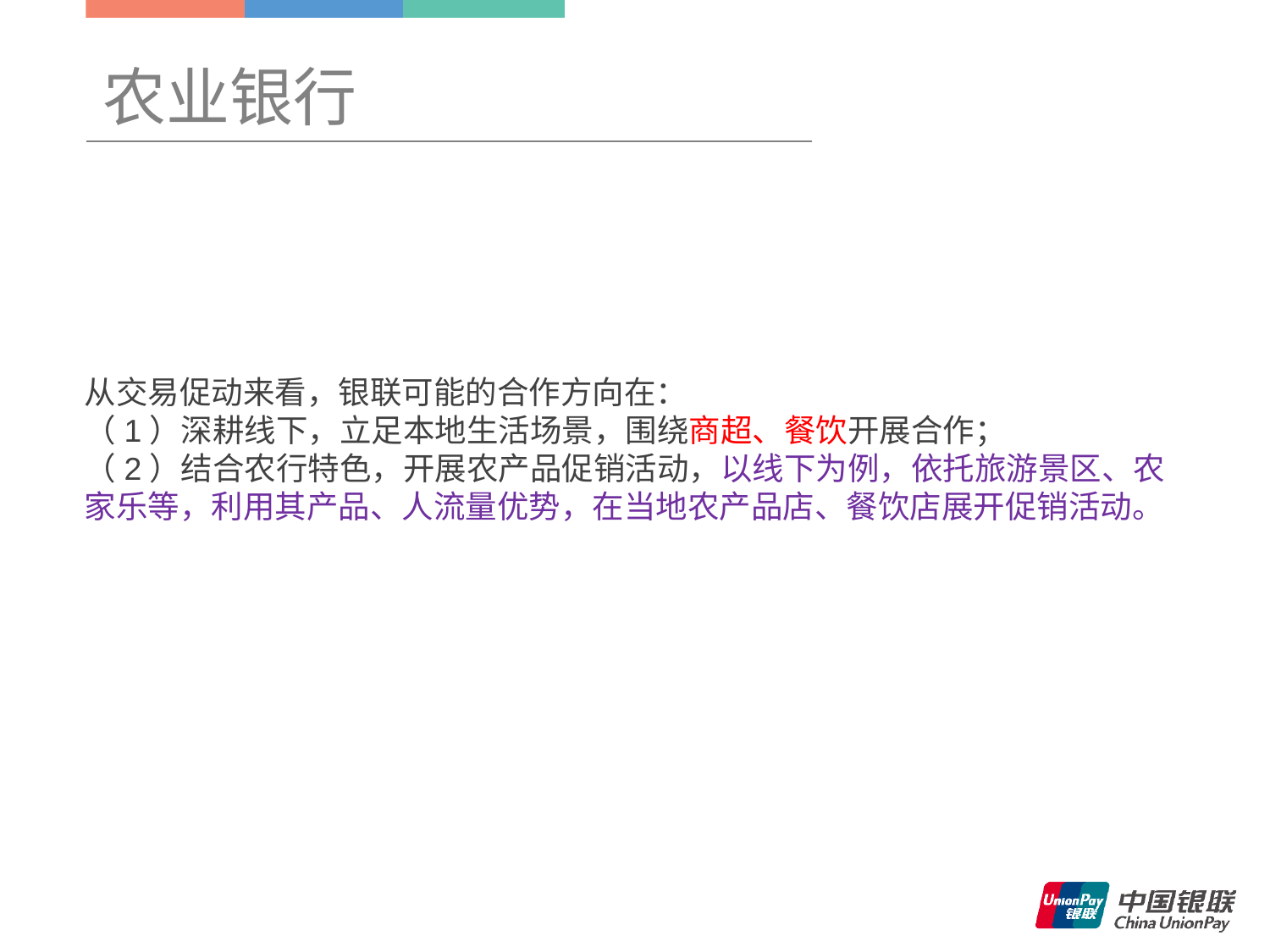

农业银行
从交易促动来看，银联可能的合作方向在：
（1）深耕线下，立足本地生活场景，围绕商超、餐饮开展合作；
（2）结合农行特色，开展农产品促销活动，以线下为例，依托旅游景区、农家乐等，利用其产品、人流量优势，在当地农产品店、餐饮店展开促销活动。